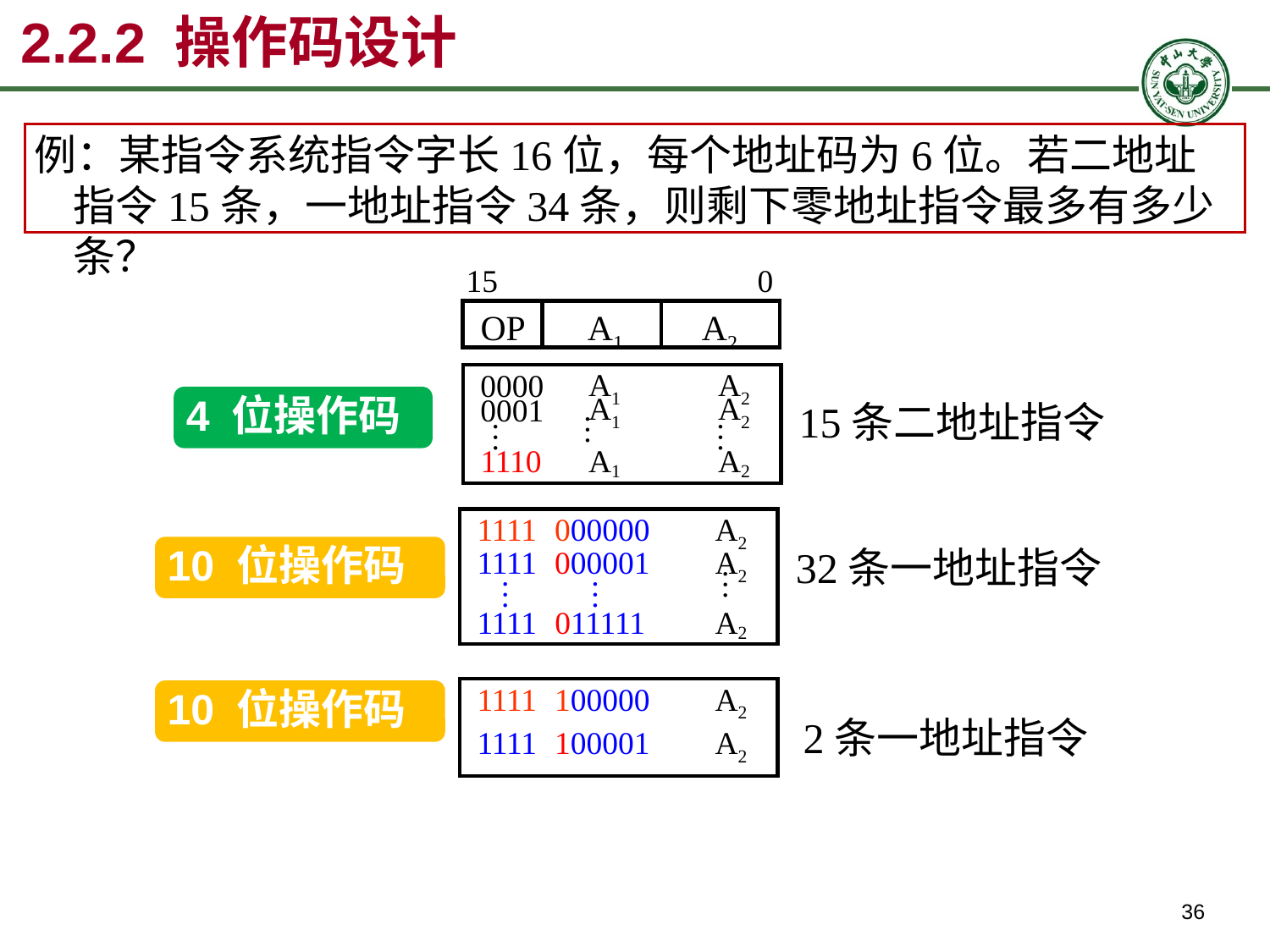

# 2.2.2 操作码设计
例：某指令系统指令字长16位，每个地址码为6位。若二地址指令15条，一地址指令34条，则剩下零地址指令最多有多少条？
15
0

OP

 A1

 A2
A1
A2
0000

A1
A2
0001
…
…
…
A1
A2
1110
4 位操作码
15条二地址指令
A2
1111
000000

1111
000001
A2
…
…
…
1111
011111
A2
10 位操作码
32条一地址指令
A2
1111
100000

1111
100001
A2
10 位操作码
2条一地址指令